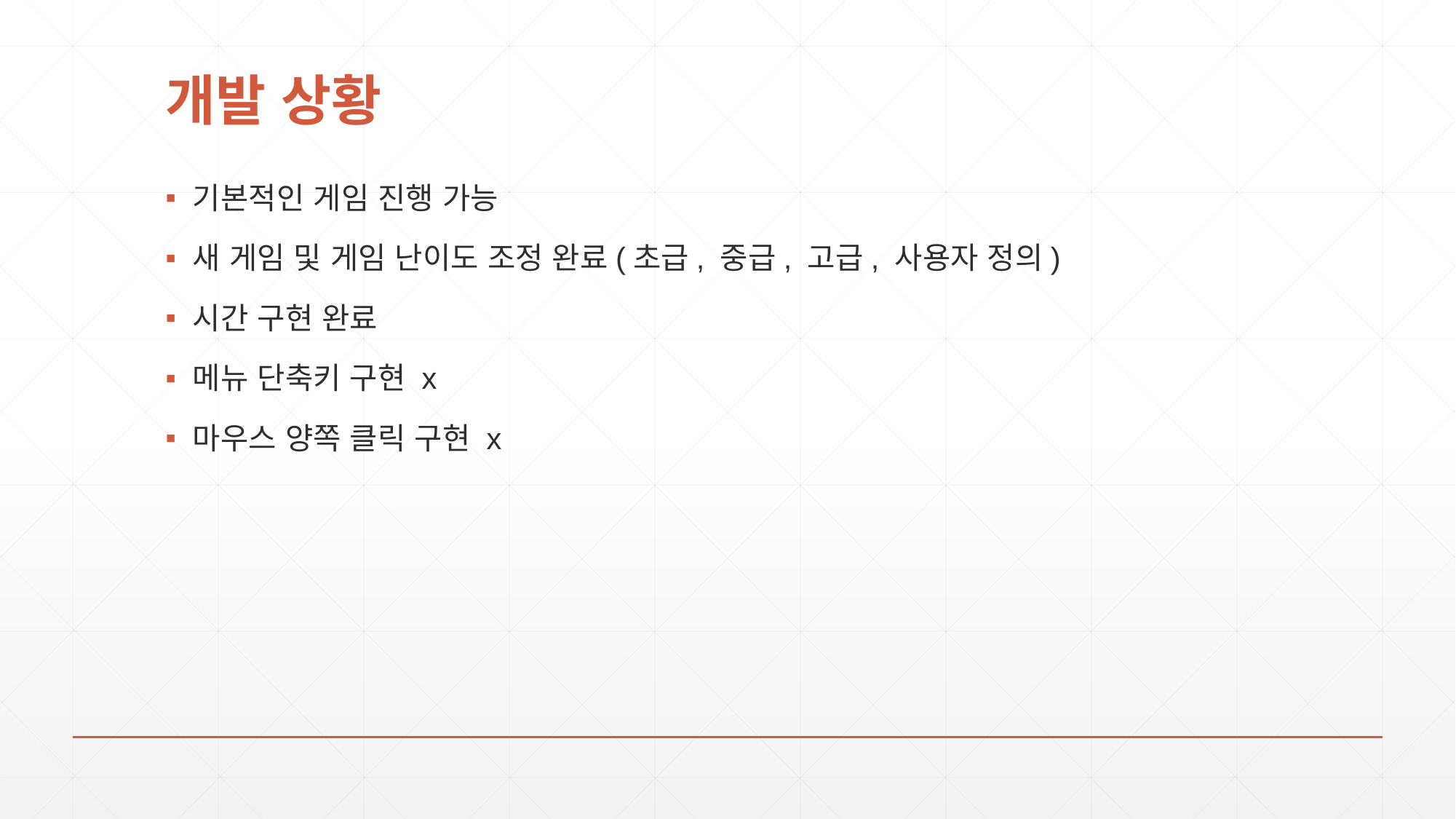

# 개발 상황
기본적인 게임 진행 가능
새 게임 및 게임 난이도 조정 완료(초급, 중급, 고급, 사용자 정의)
시간 구현 완료
메뉴 단축키 구현 x
마우스 양쪽 클릭 구현 x